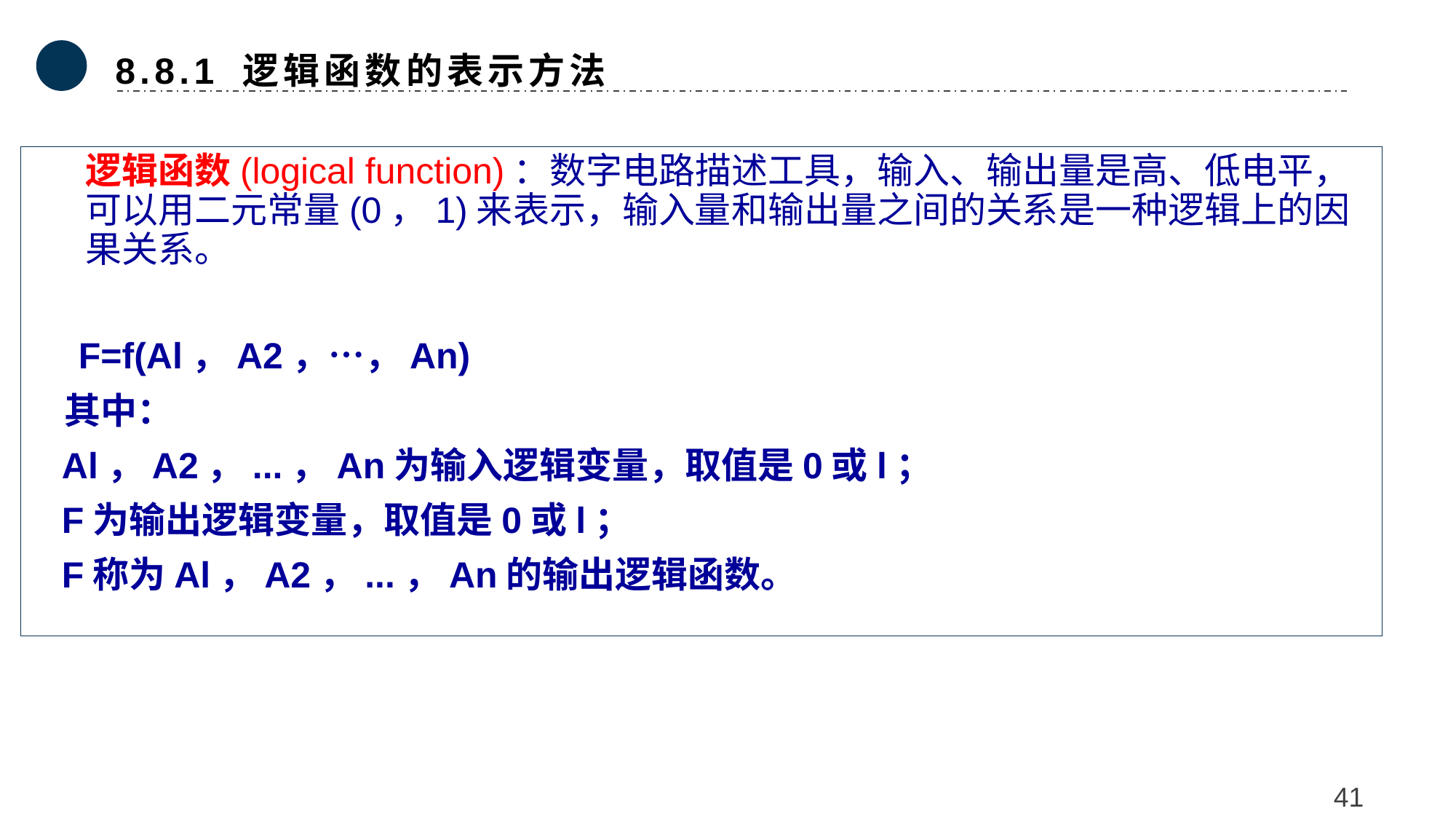

8.8.1 逻辑函数的表示方法

逻辑函数(logical function)：数字电路描述工具，输入、输出量是高、低电平，可以用二元常量(0，1)来表示，输入量和输出量之间的关系是一种逻辑上的因果关系。

    F=f(Al，A2，…，An)
   其中：
   Al，A2，...，An为输入逻辑变量，取值是0或l；
   F为输出逻辑变量，取值是0或l；
   F称为Al，A2，...，An的输出逻辑函数。